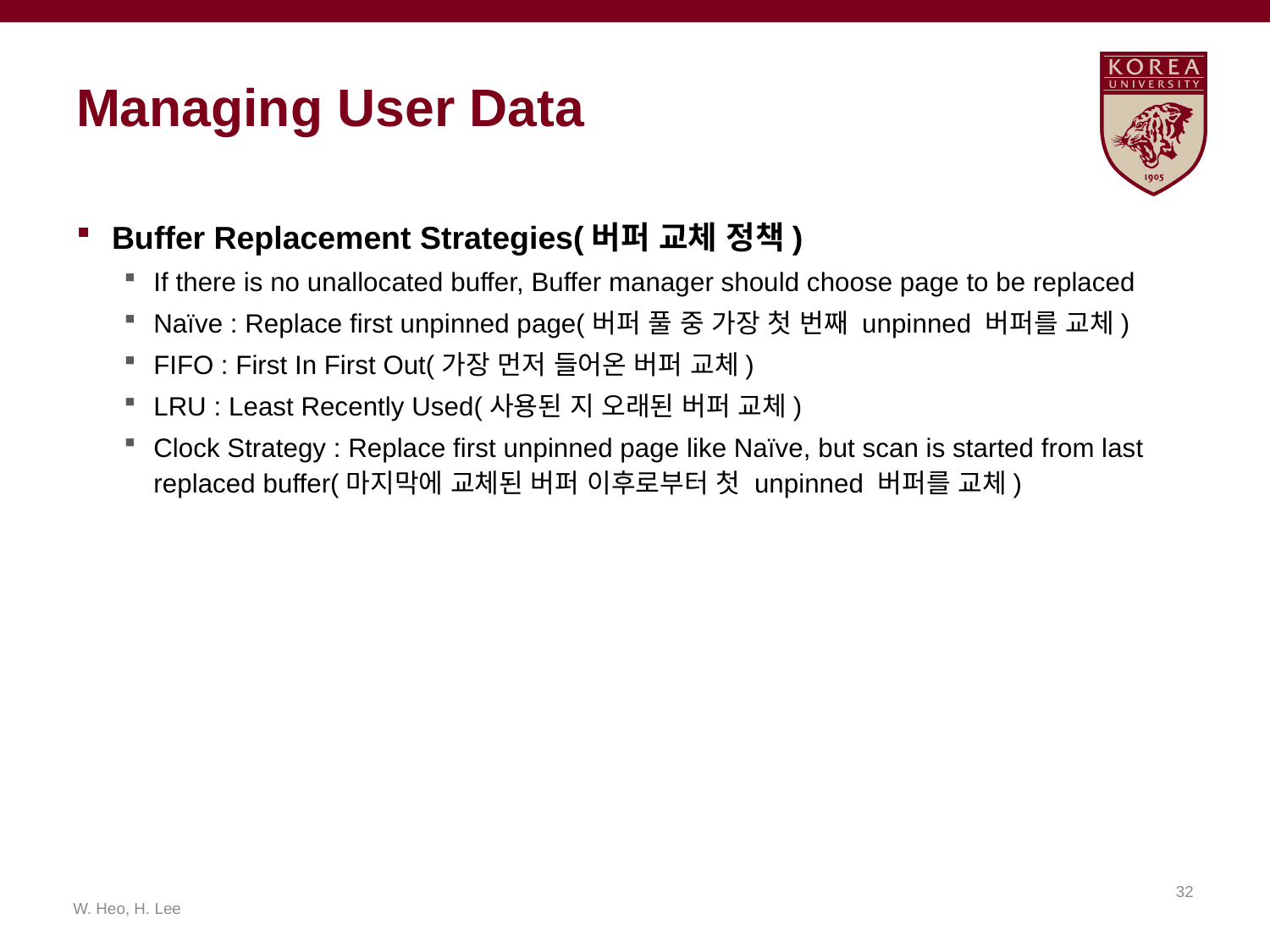

# Managing User Data
Buffer Replacement Strategies(버퍼 교체 정책)
If there is no unallocated buffer, Buffer manager should choose page to be replaced
Naïve : Replace first unpinned page(버퍼 풀 중 가장 첫 번째 unpinned 버퍼를 교체)
FIFO : First In First Out(가장 먼저 들어온 버퍼 교체)
LRU : Least Recently Used(사용된 지 오래된 버퍼 교체)
Clock Strategy : Replace first unpinned page like Naïve, but scan is started from last replaced buffer(마지막에 교체된 버퍼 이후로부터 첫 unpinned 버퍼를 교체)
32